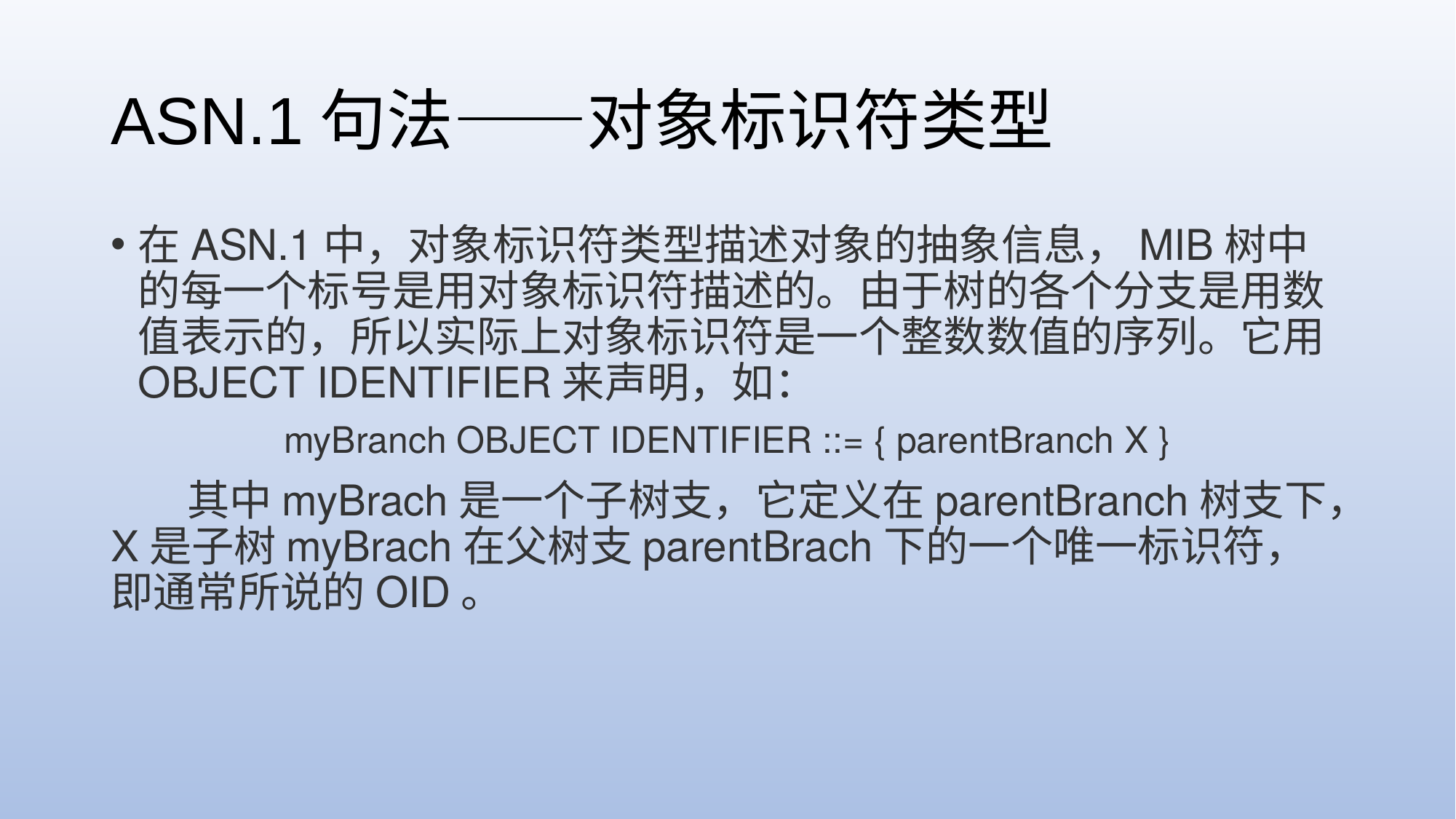

# ASN.1句法——对象标识符类型
在ASN.1中，对象标识符类型描述对象的抽象信息，MIB树中的每一个标号是用对象标识符描述的。由于树的各个分支是用数值表示的，所以实际上对象标识符是一个整数数值的序列。它用OBJECT IDENTIFIER来声明，如：
myBranch OBJECT IDENTIFIER ::= { parentBranch X }
       其中myBrach是一个子树支，它定义在parentBranch树支下，X是子树myBrach在父树支parentBrach下的一个唯一标识符，即通常所说的OID。